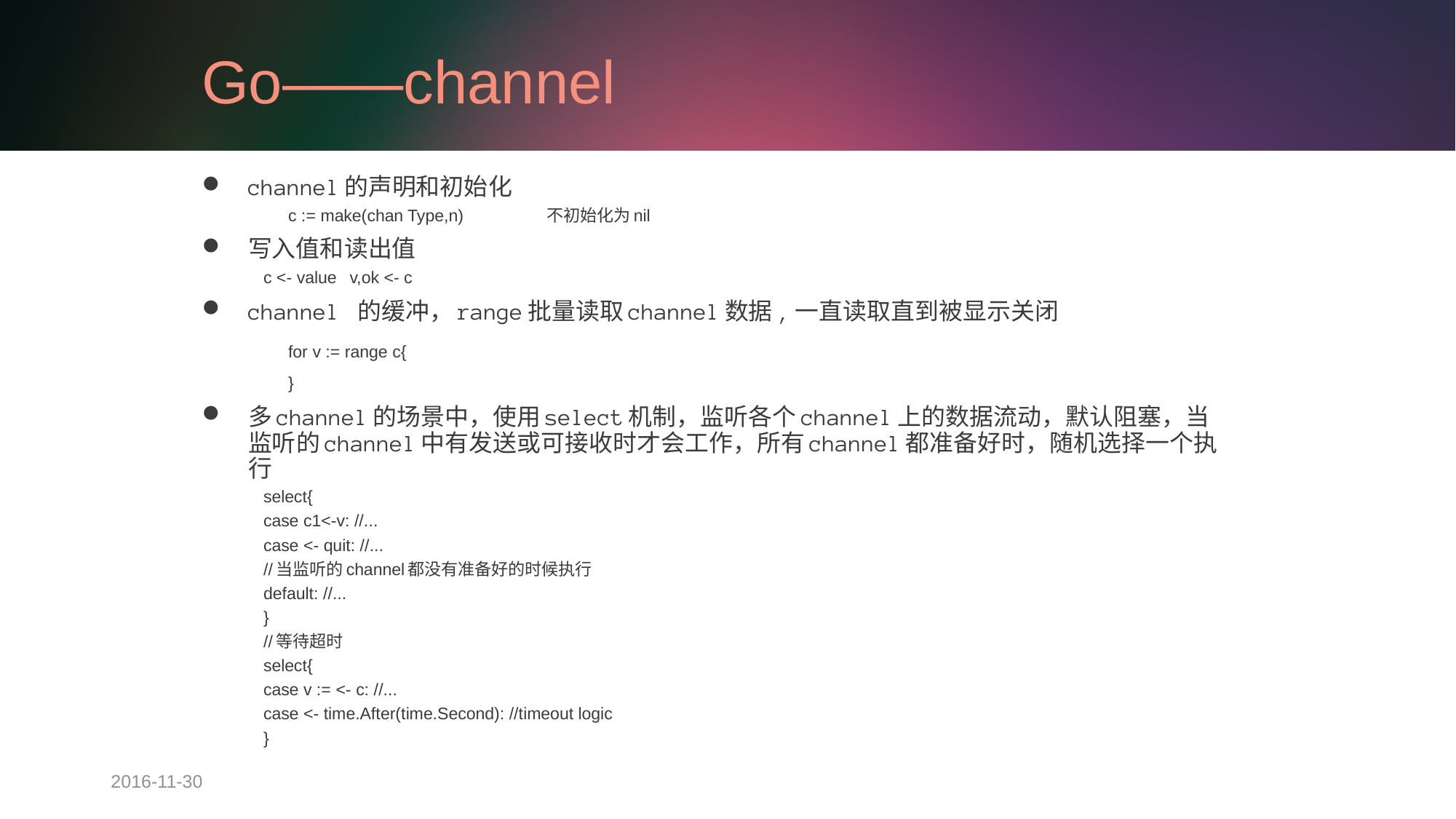

# Go——channel
channel的声明和初始化
	c := make(chan Type,n)	不初始化为nil
写入值和读出值
	c <- value	v,ok <- c
channel 的缓冲，range批量读取channel数据,一直读取直到被显示关闭
	for v := range c{
	}
多channel的场景中，使用select机制，监听各个channel上的数据流动，默认阻塞，当监听的channel中有发送或可接收时才会工作，所有channel都准备好时，随机选择一个执行
	select{
		case c1<-v: //...
		case <- quit: //...
		//当监听的channel都没有准备好的时候执行
		default: //...
	}
	//等待超时
	select{
		case v := <- c: //...
		case <- time.After(time.Second): //timeout logic
	}
2016-11-30
28